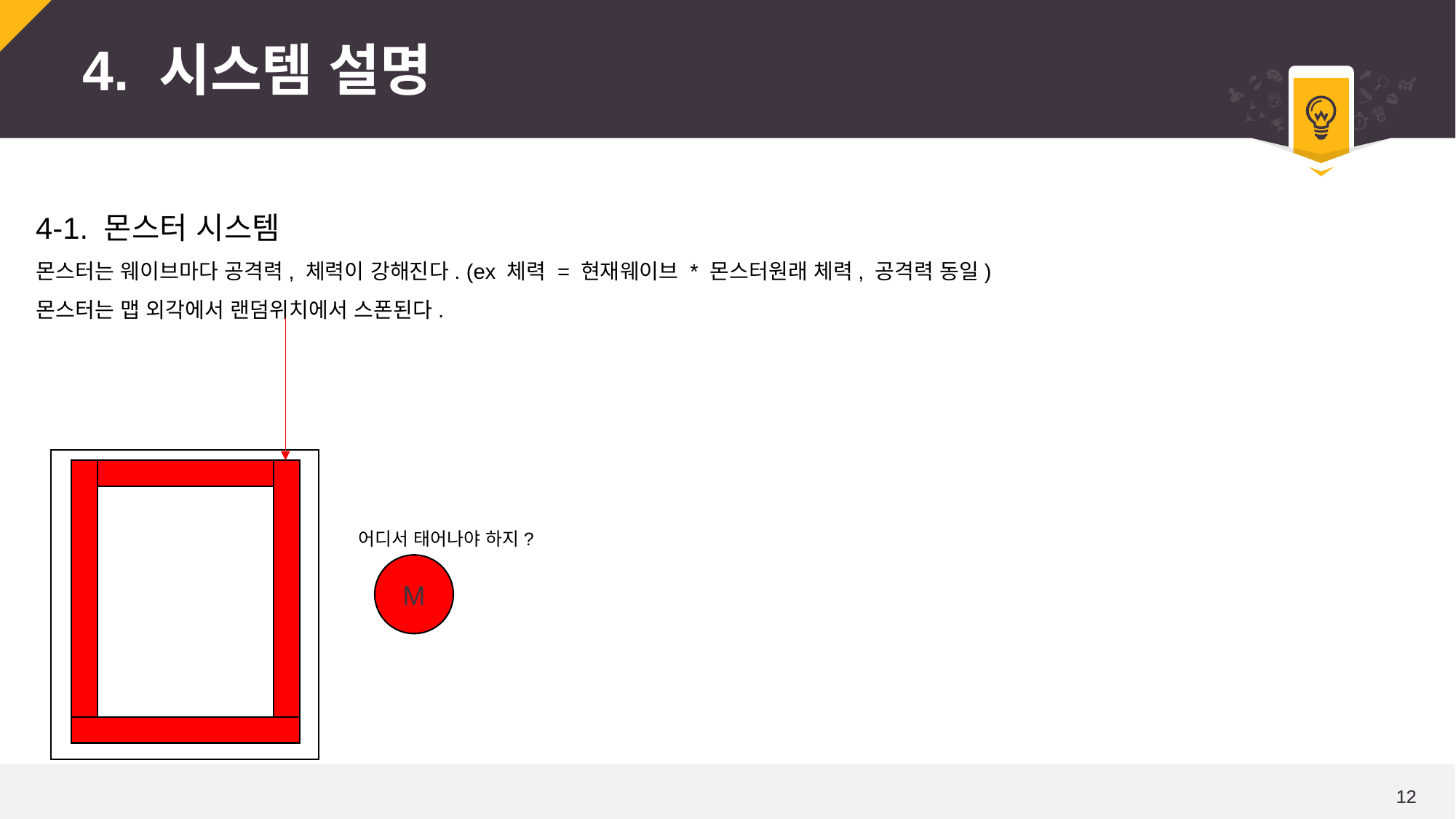

# 4. 시스템 설명

4-1. 몬스터 시스템
몬스터는 웨이브마다 공격력, 체력이 강해진다. (ex 체력 = 현재웨이브 * 몬스터원래 체력, 공격력 동일)
몬스터는 맵 외각에서 랜덤위치에서 스폰된다.

어디서 태어나야 하지?
M